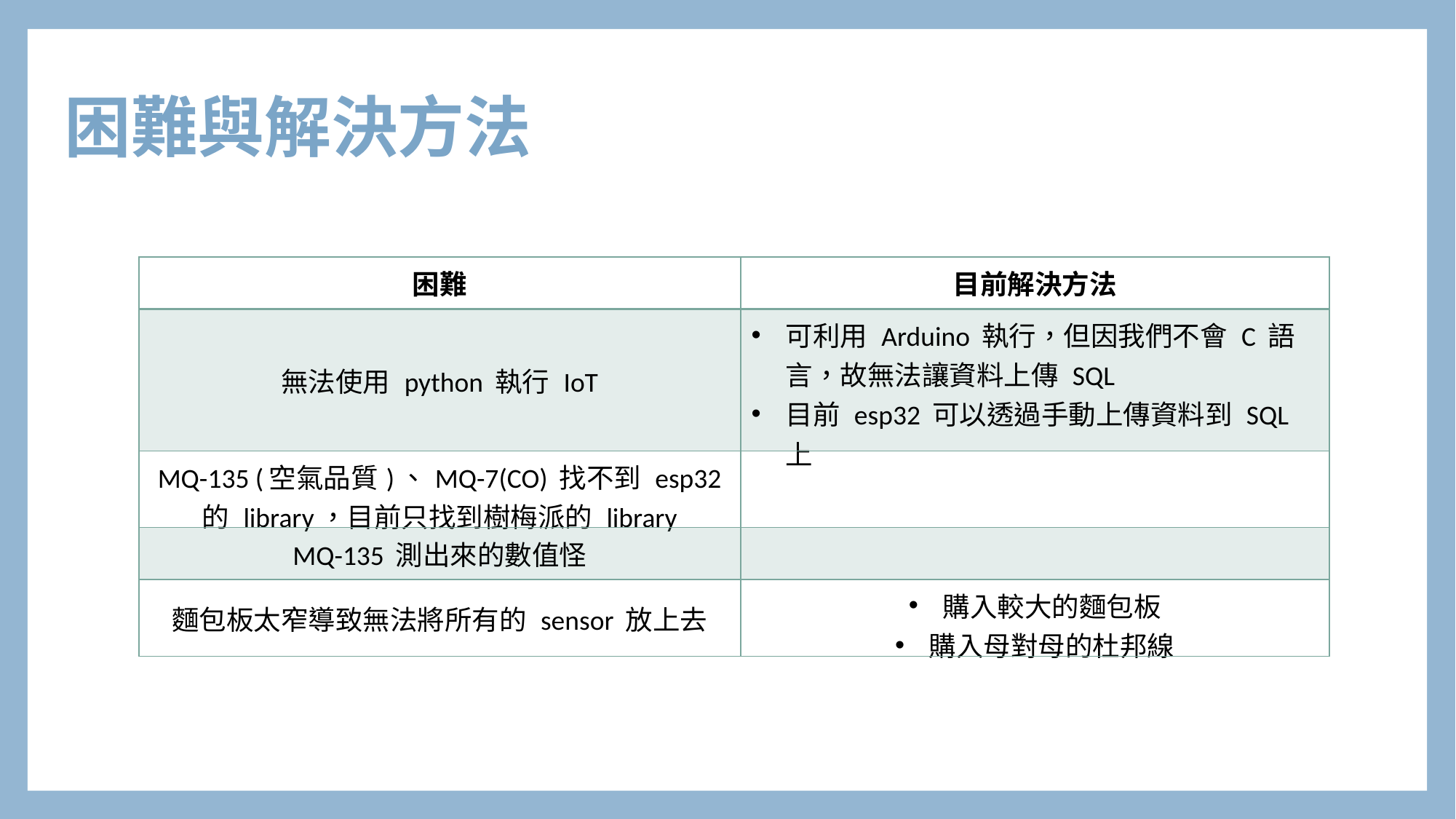

困難與解決方法
| 困難 | 目前解決方法 |
| --- | --- |
| 無法使用 python 執行 IoT | 可利用 Arduino 執行，但因我們不會 C 語言，故無法讓資料上傳 SQL 目前 esp32 可以透過手動上傳資料到 SQL 上 |
| MQ-135 (空氣品質)、MQ-7(CO) 找不到 esp32 的 library，目前只找到樹梅派的 library |  |
| MQ-135 測出來的數值怪 |  |
| 麵包板太窄導致無法將所有的 sensor 放上去 | 購入較大的麵包板 購入母對母的杜邦線 |